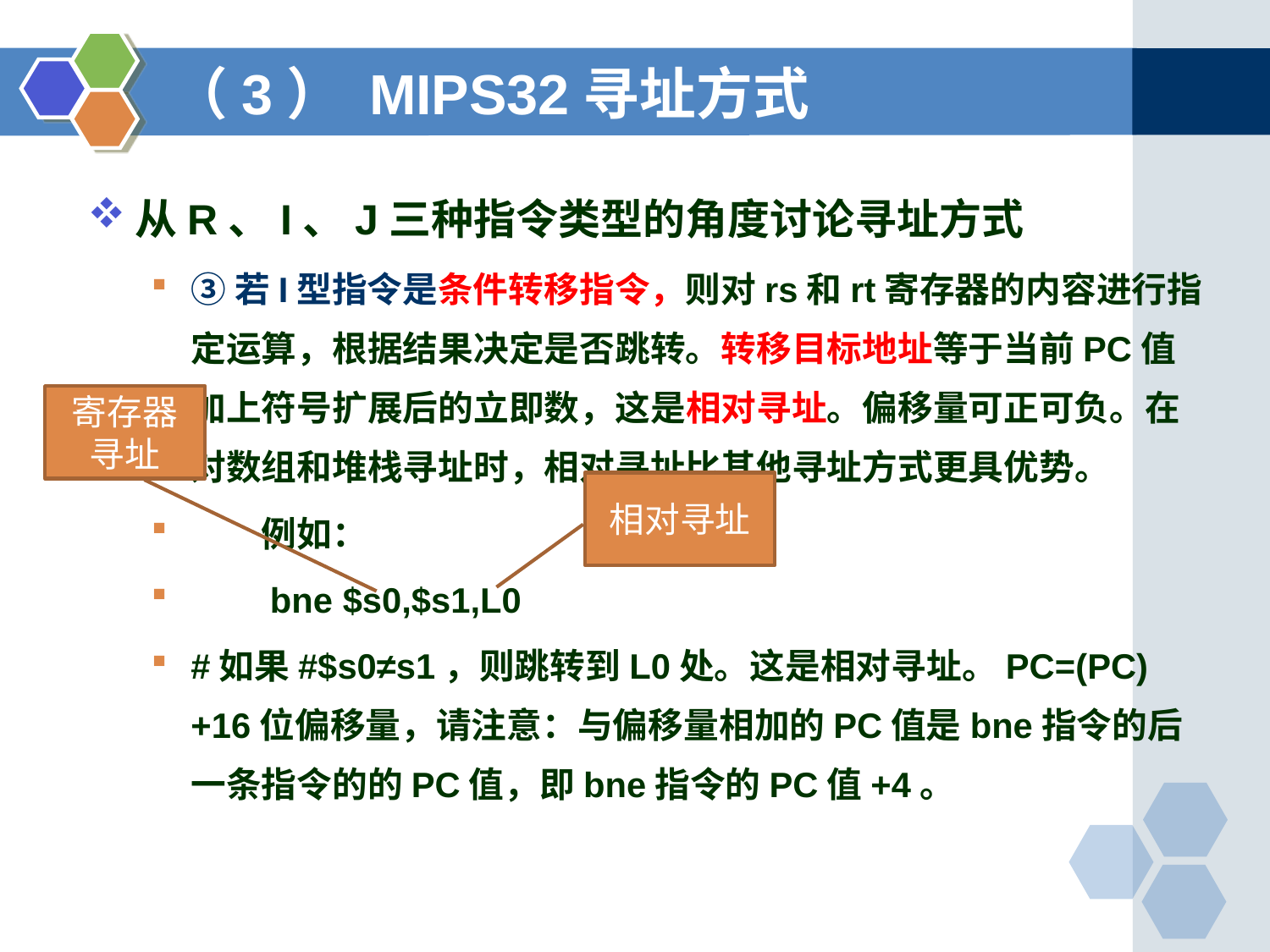

# （3） MIPS32寻址方式
从R、I、J三种指令类型的角度讨论寻址方式
③若I型指令是条件转移指令，则对rs和rt寄存器的内容进行指定运算，根据结果决定是否跳转。转移目标地址等于当前PC值加上符号扩展后的立即数，这是相对寻址。偏移量可正可负。在对数组和堆栈寻址时，相对寻址比其他寻址方式更具优势。
　　例如：
　　bne $s0,$s1,L0
#如果#$s0≠s1，则跳转到L0处。这是相对寻址。PC=(PC)+16位偏移量，请注意：与偏移量相加的PC值是bne指令的后一条指令的的PC值，即bne指令的PC值+4。

寄存器寻址
相对寻址